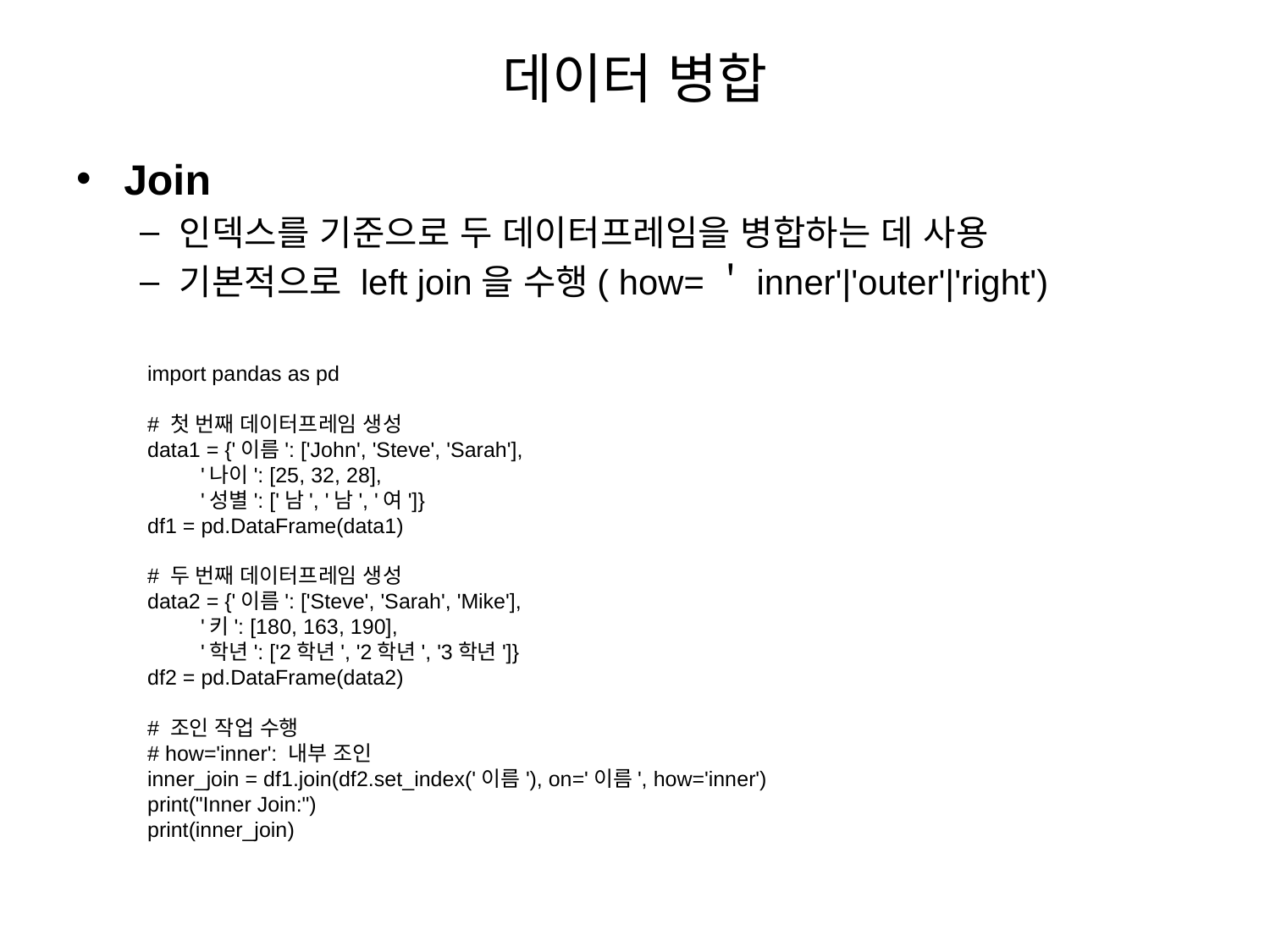

# 데이터 병합
Join
인덱스를 기준으로 두 데이터프레임을 병합하는 데 사용
기본적으로 left join을 수행( how=＇inner'|'outer'|'right')
import pandas as pd

# 첫 번째 데이터프레임 생성
data1 = {'이름': ['John', 'Steve', 'Sarah'],
         '나이': [25, 32, 28],
         '성별': ['남', '남', '여']}
df1 = pd.DataFrame(data1)

# 두 번째 데이터프레임 생성
data2 = {'이름': ['Steve', 'Sarah', 'Mike'],
         '키': [180, 163, 190],
         '학년': ['2학년', '2학년', '3학년']}
df2 = pd.DataFrame(data2)

# 조인 작업 수행
# how='inner': 내부 조인
inner_join = df1.join(df2.set_index('이름'), on='이름', how='inner')
print("Inner Join:")
print(inner_join)